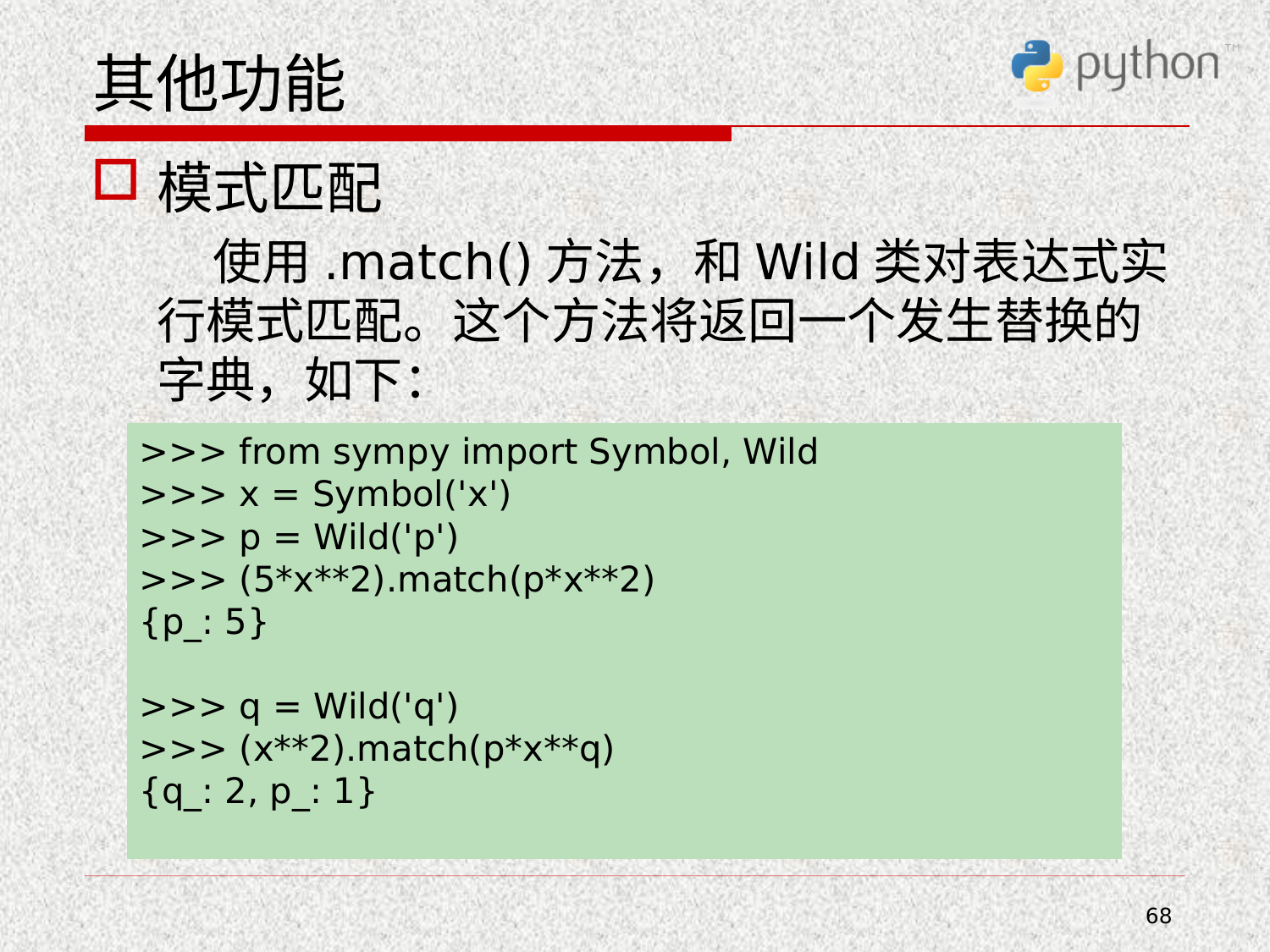

# 其他功能
模式匹配
          使用.match()方法，和Wild类对表达式实行模式匹配。这个方法将返回一个发生替换的字典，如下：

>>> from sympy import Symbol, Wild
>>> x = Symbol('x')
>>> p = Wild('p')
>>> (5*x**2).match(p*x**2)
{p_: 5}

>>> q = Wild('q')
>>> (x**2).match(p*x**q)
{q_: 2, p_: 1}

68